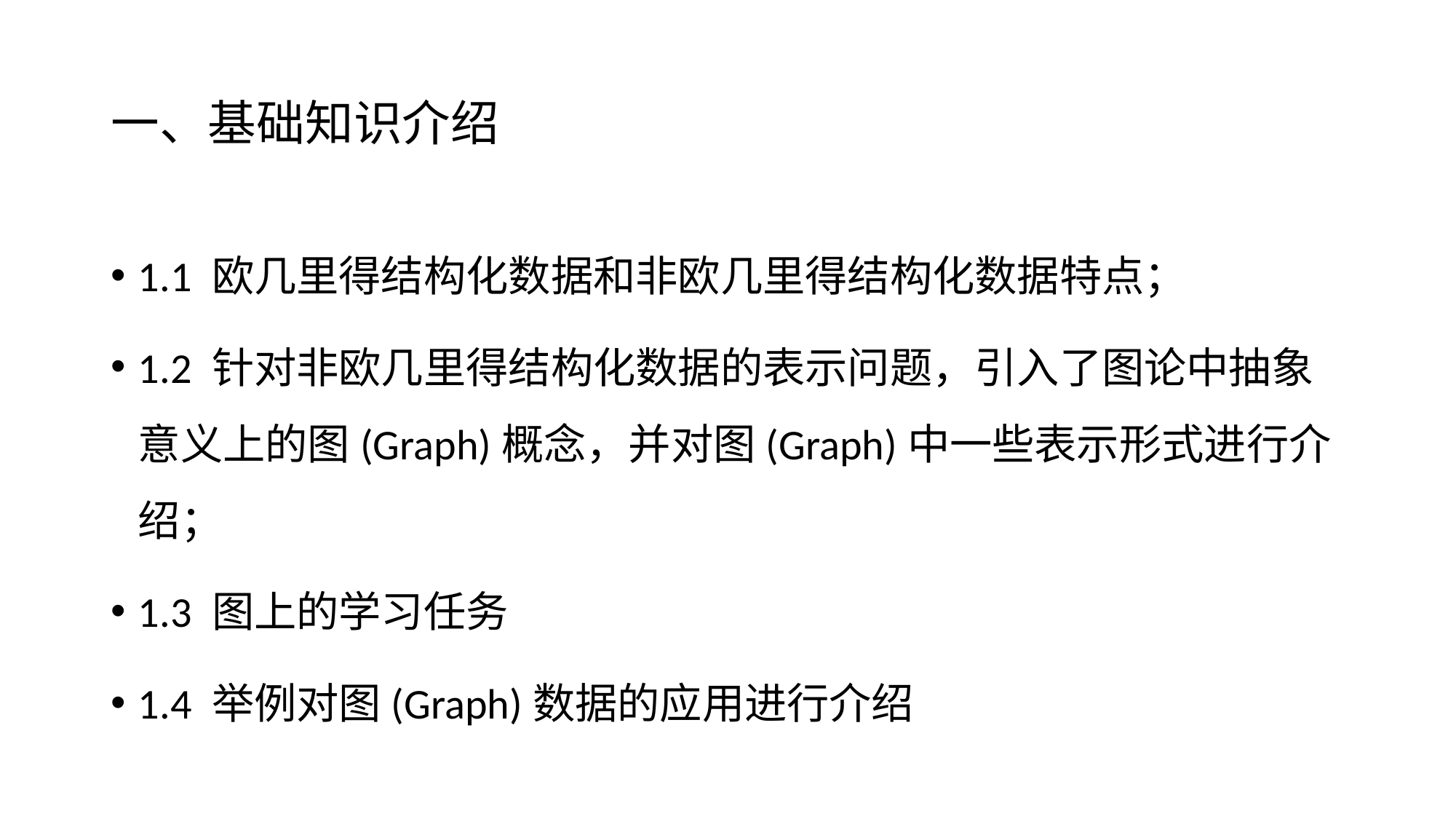

# 一、基础知识介绍
1.1 欧几里得结构化数据和非欧几里得结构化数据特点；
1.2 针对非欧几里得结构化数据的表示问题，引入了图论中抽象意义上的图(Graph)概念，并对图(Graph)中一些表示形式进行介绍；
1.3 图上的学习任务
1.4 举例对图(Graph)数据的应用进行介绍